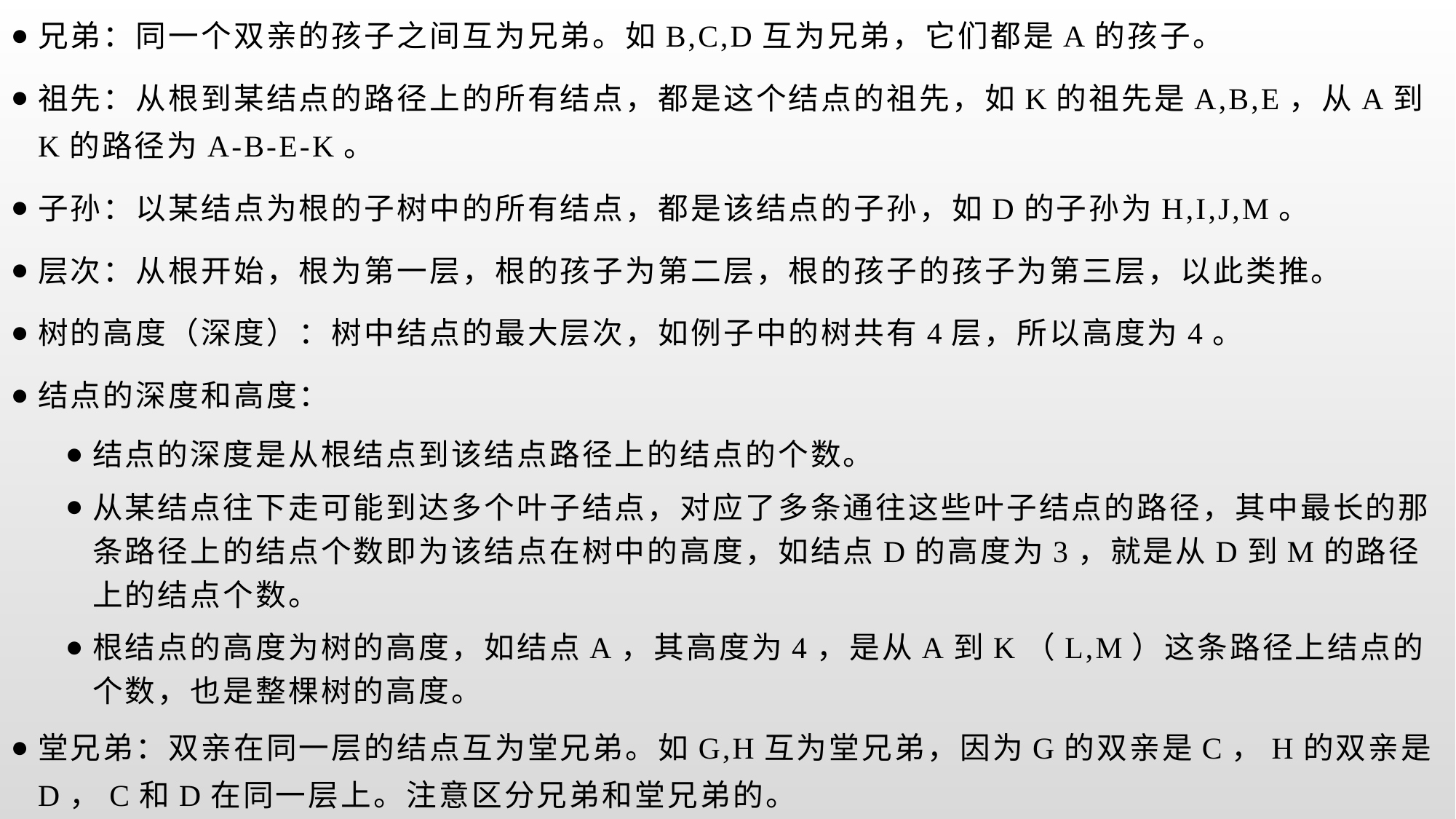

兄弟：同一个双亲的孩子之间互为兄弟。如B,C,D互为兄弟，它们都是A的孩子。
祖先：从根到某结点的路径上的所有结点，都是这个结点的祖先，如K的祖先是A,B,E，从A到K的路径为A-B-E-K。
子孙：以某结点为根的子树中的所有结点，都是该结点的子孙，如D的子孙为H,I,J,M。
层次：从根开始，根为第一层，根的孩子为第二层，根的孩子的孩子为第三层，以此类推。
树的高度（深度）：树中结点的最大层次，如例子中的树共有4层，所以高度为4。
结点的深度和高度：
结点的深度是从根结点到该结点路径上的结点的个数。
从某结点往下走可能到达多个叶子结点，对应了多条通往这些叶子结点的路径，其中最长的那条路径上的结点个数即为该结点在树中的高度，如结点D的高度为3，就是从D到M的路径上的结点个数。
根结点的高度为树的高度，如结点A，其高度为4，是从A到K（L,M）这条路径上结点的个数，也是整棵树的高度。
堂兄弟：双亲在同一层的结点互为堂兄弟。如G,H互为堂兄弟，因为G的双亲是C，H的双亲是D，C和D在同一层上。注意区分兄弟和堂兄弟的。